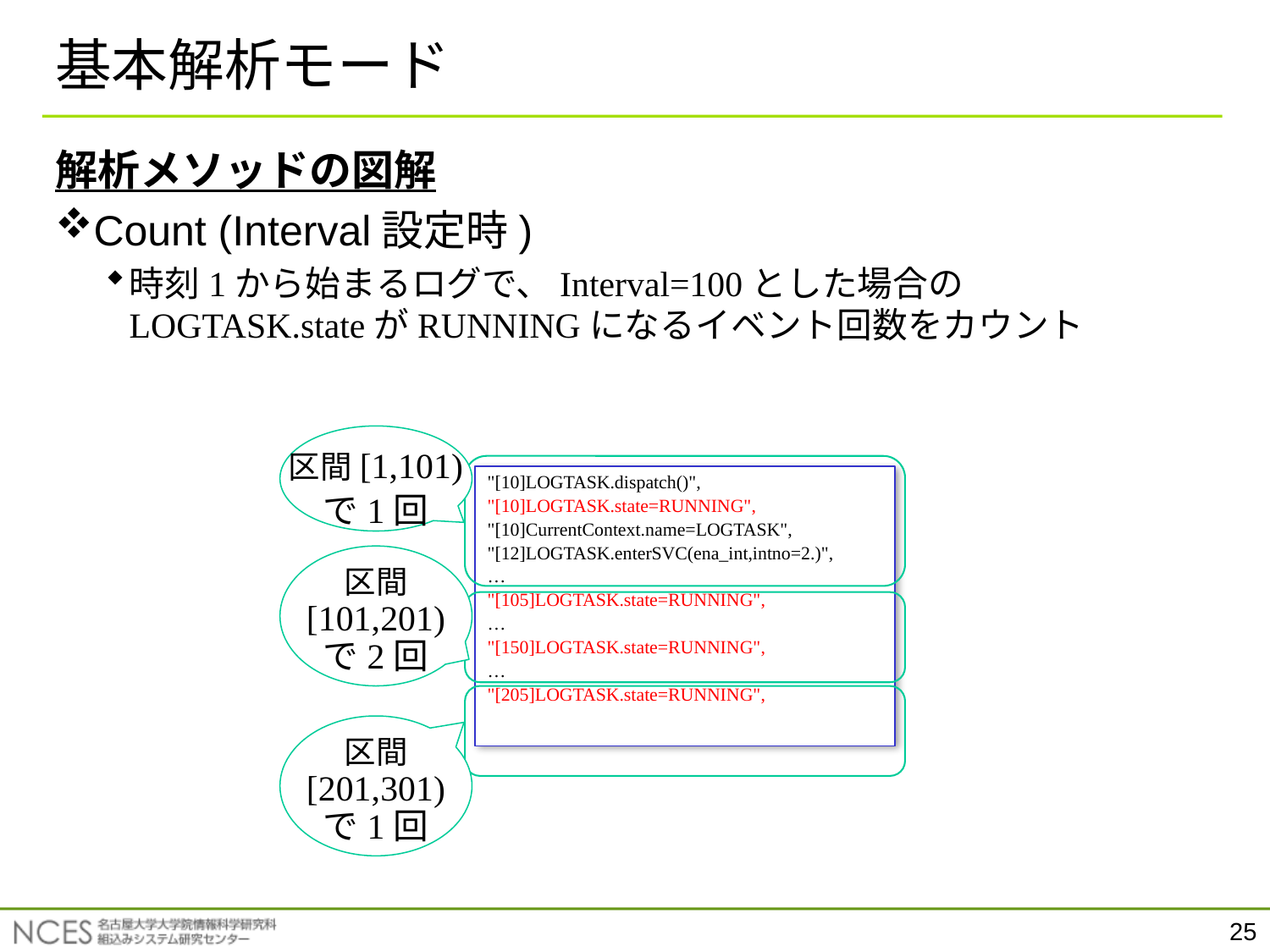

# 基本解析モード
解析メソッドの図解
Count (Interval設定時)
時刻1から始まるログで、Interval=100とした場合のLOGTASK.stateがRUNNINGになるイベント回数をカウント

区間[1,101)
で1回

"[10]LOGTASK.dispatch()",
"[10]LOGTASK.state=RUNNING",
"[10]CurrentContext.name=LOGTASK",
"[12]LOGTASK.enterSVC(ena_int,intno=2.)",
…
"[105]LOGTASK.state=RUNNING",
…
"[150]LOGTASK.state=RUNNING",
…
"[205]LOGTASK.state=RUNNING",

区間
[101,201)
で2回

区間
[201,301)
で1回
25